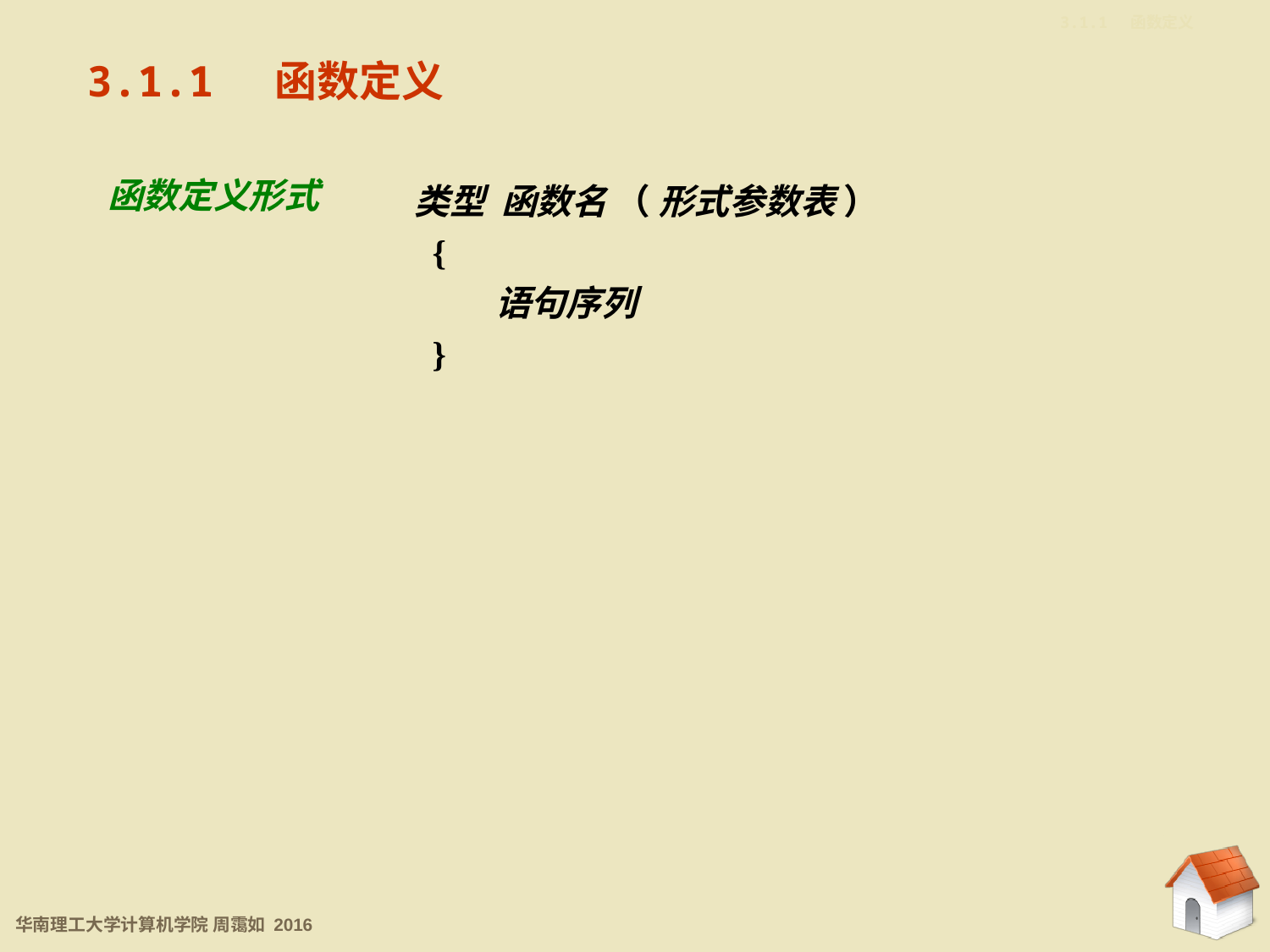

3.1.1  函数定义
3.1.1  函数定义
函数定义形式
类型  函数名 （ 形式参数表 ）
  {
         语句序列
  }